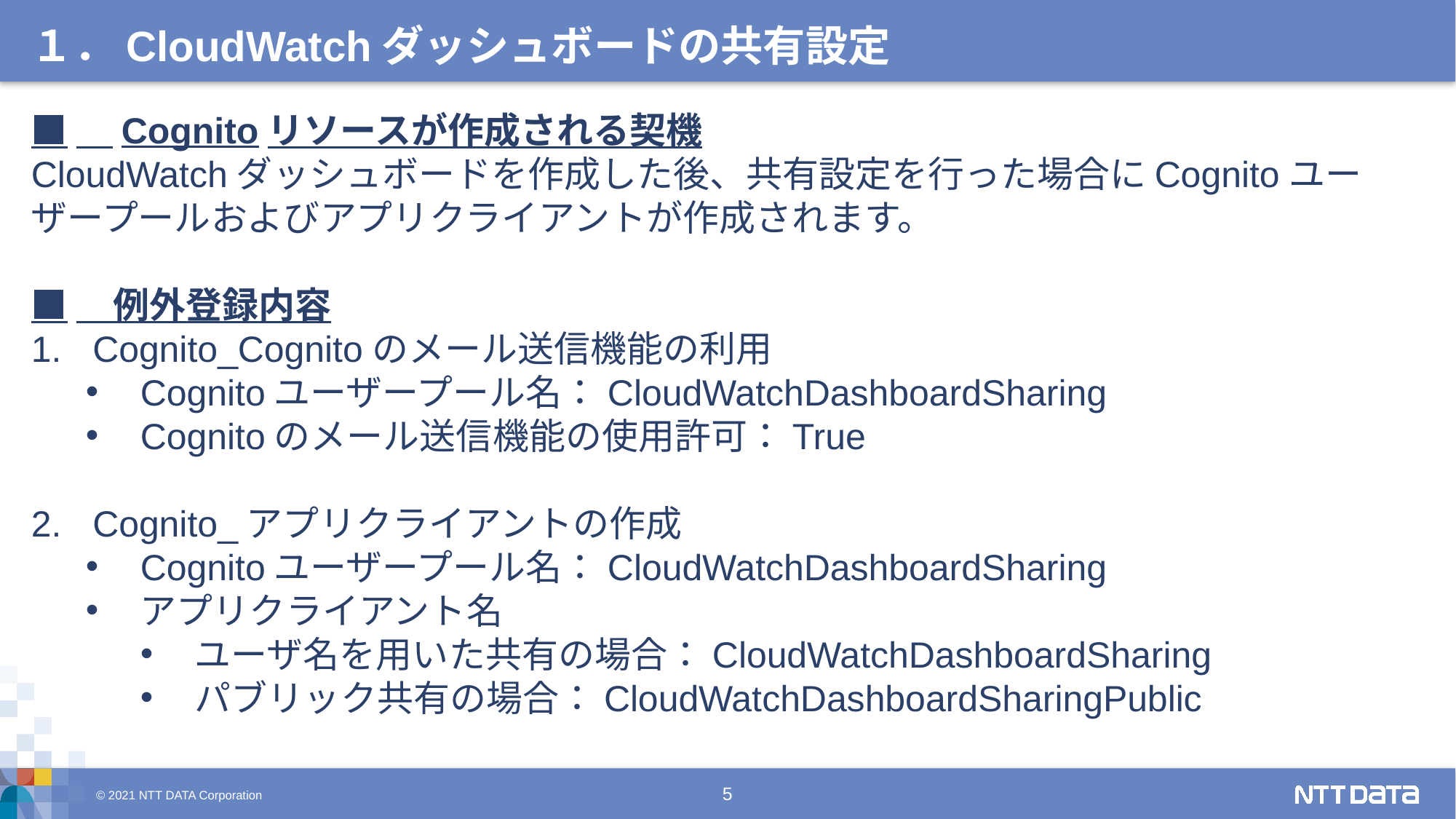

１．CloudWatchダッシュボードの共有設定
■　Cognitoリソースが作成される契機
CloudWatchダッシュボードを作成した後、共有設定を行った場合にCognitoユーザープールおよびアプリクライアントが作成されます。

■　例外登録内容
Cognito_Cognitoのメール送信機能の利用
Cognitoユーザープール名：CloudWatchDashboardSharing
Cognitoのメール送信機能の使用許可：True

Cognito_アプリクライアントの作成
Cognitoユーザープール名：CloudWatchDashboardSharing
アプリクライアント名
ユーザ名を用いた共有の場合：CloudWatchDashboardSharing
パブリック共有の場合：CloudWatchDashboardSharingPublic